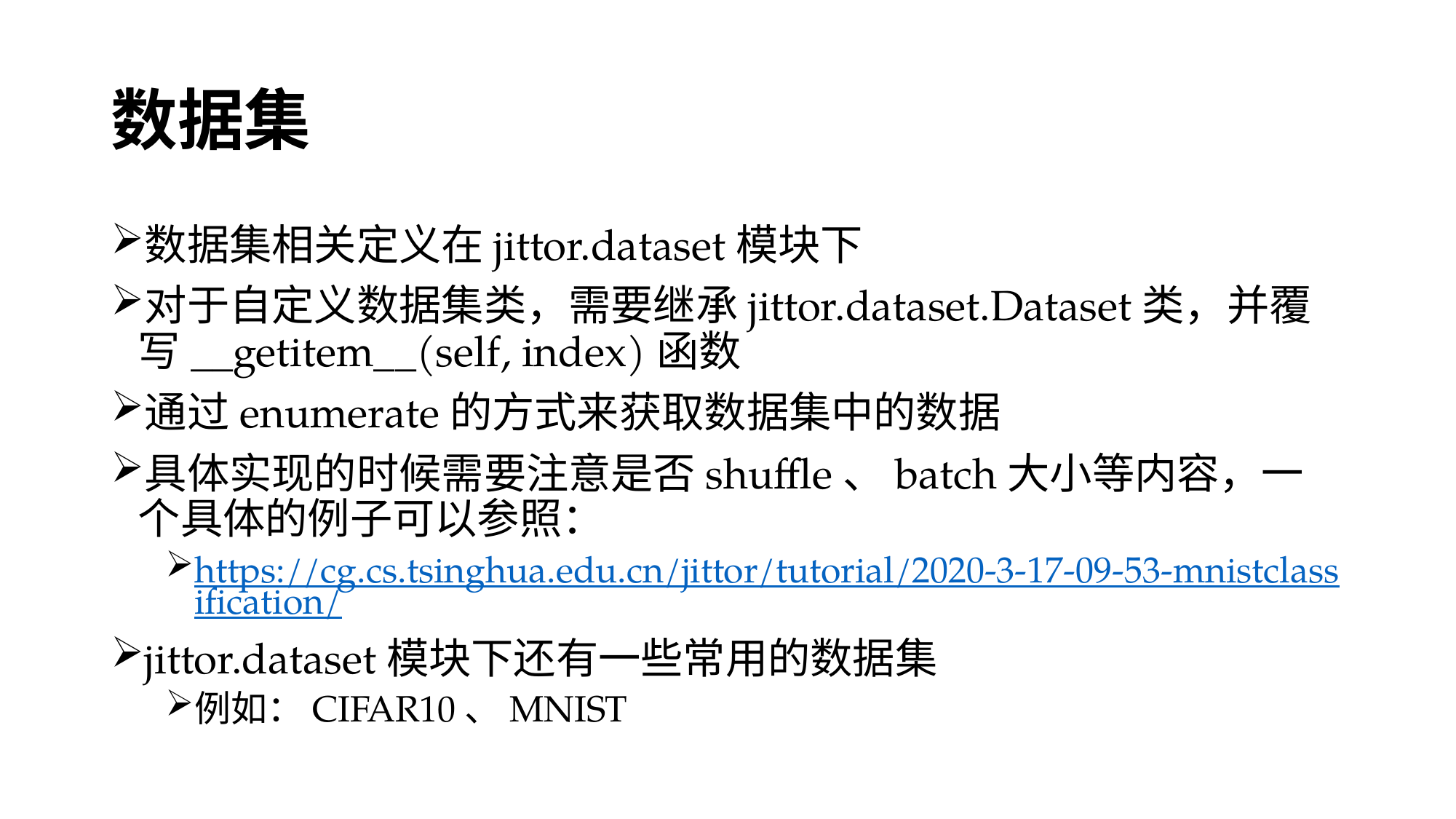

# 数据集
数据集相关定义在jittor.dataset模块下
对于自定义数据集类，需要继承jittor.dataset.Dataset类，并覆写__getitem__(self, index)函数
通过enumerate的方式来获取数据集中的数据
具体实现的时候需要注意是否shuffle、batch大小等内容，一个具体的例子可以参照：
https://cg.cs.tsinghua.edu.cn/jittor/tutorial/2020-3-17-09-53-mnistclassification/
jittor.dataset模块下还有一些常用的数据集
例如：CIFAR10、MNIST